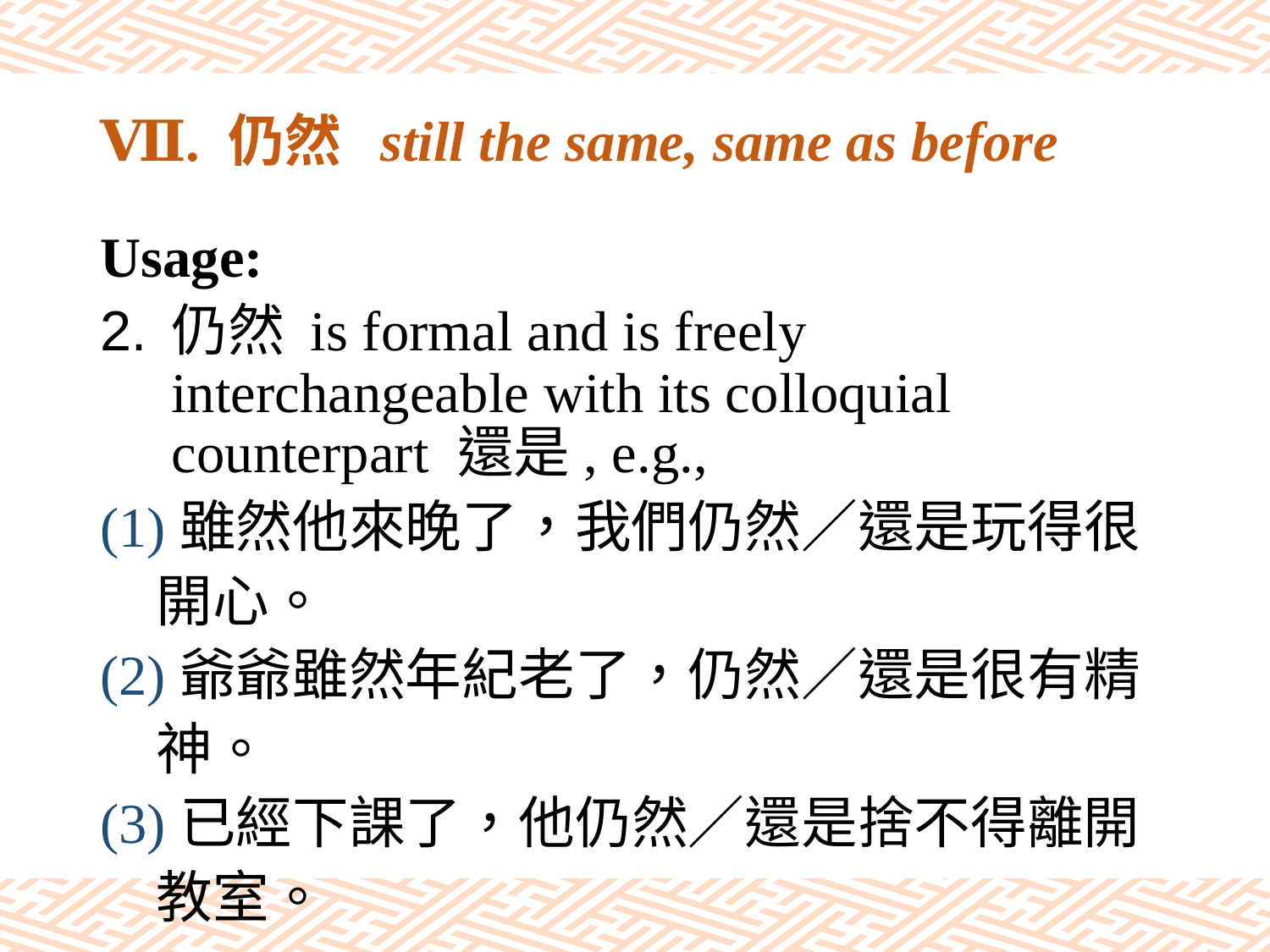

# Ⅶ. 仍然  still the same, same as before
Usage:
仍然 is formal and is freely interchangeable with its colloquial counterpart 還是, e.g.,
(1)雖然他來晚了，我們仍然／還是玩得很
　開心。
(2)爺爺雖然年紀老了，仍然／還是很有精
　神。
(3)已經下課了，他仍然／還是捨不得離開
　教室。